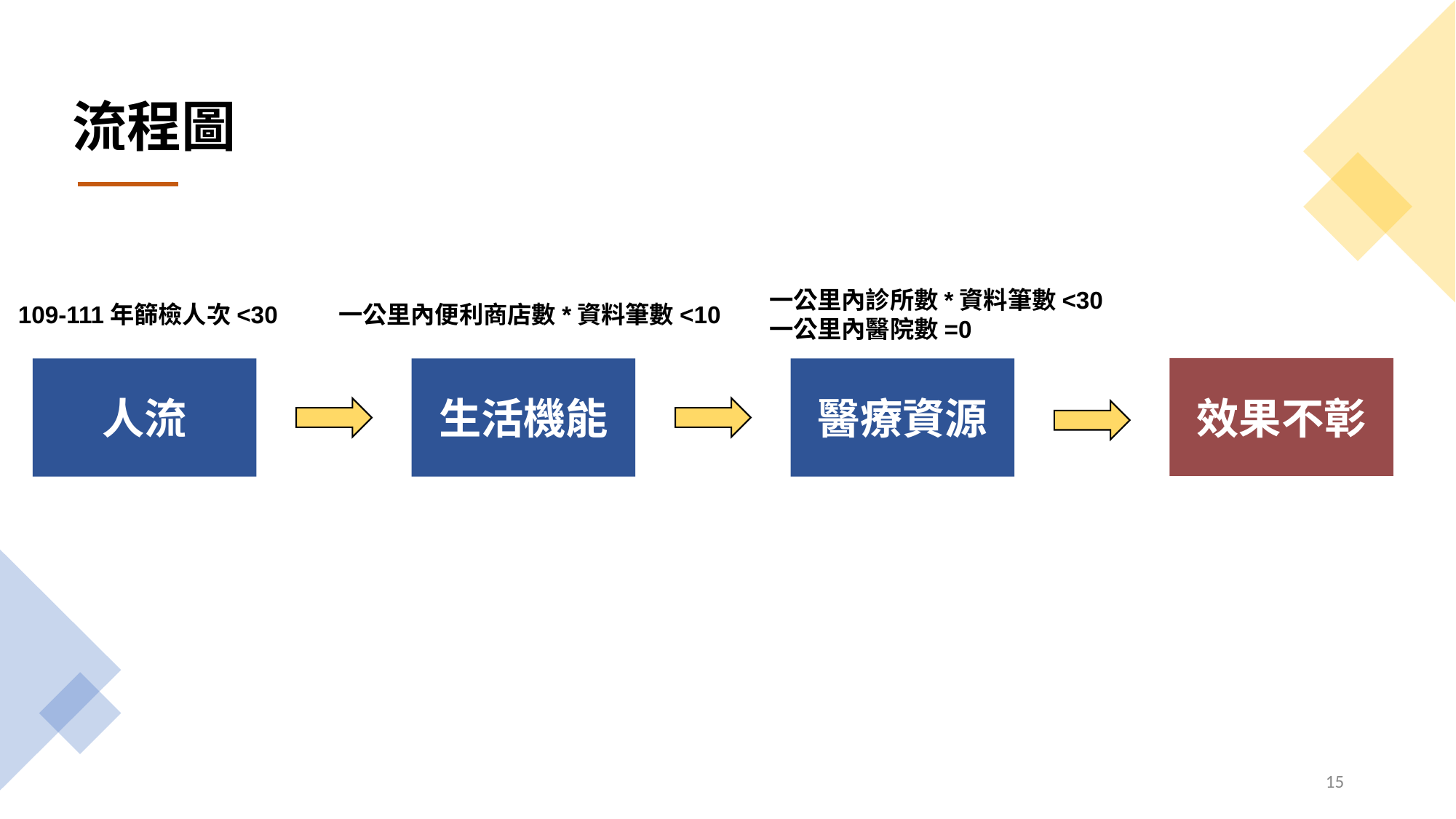

流程圖

一公里內診所數*資料筆數<30
一公里內醫院數=0
109-111年篩檢人次<30
一公里內便利商店數*資料筆數<10
效果不彰
人流
生活機能
醫療資源

15